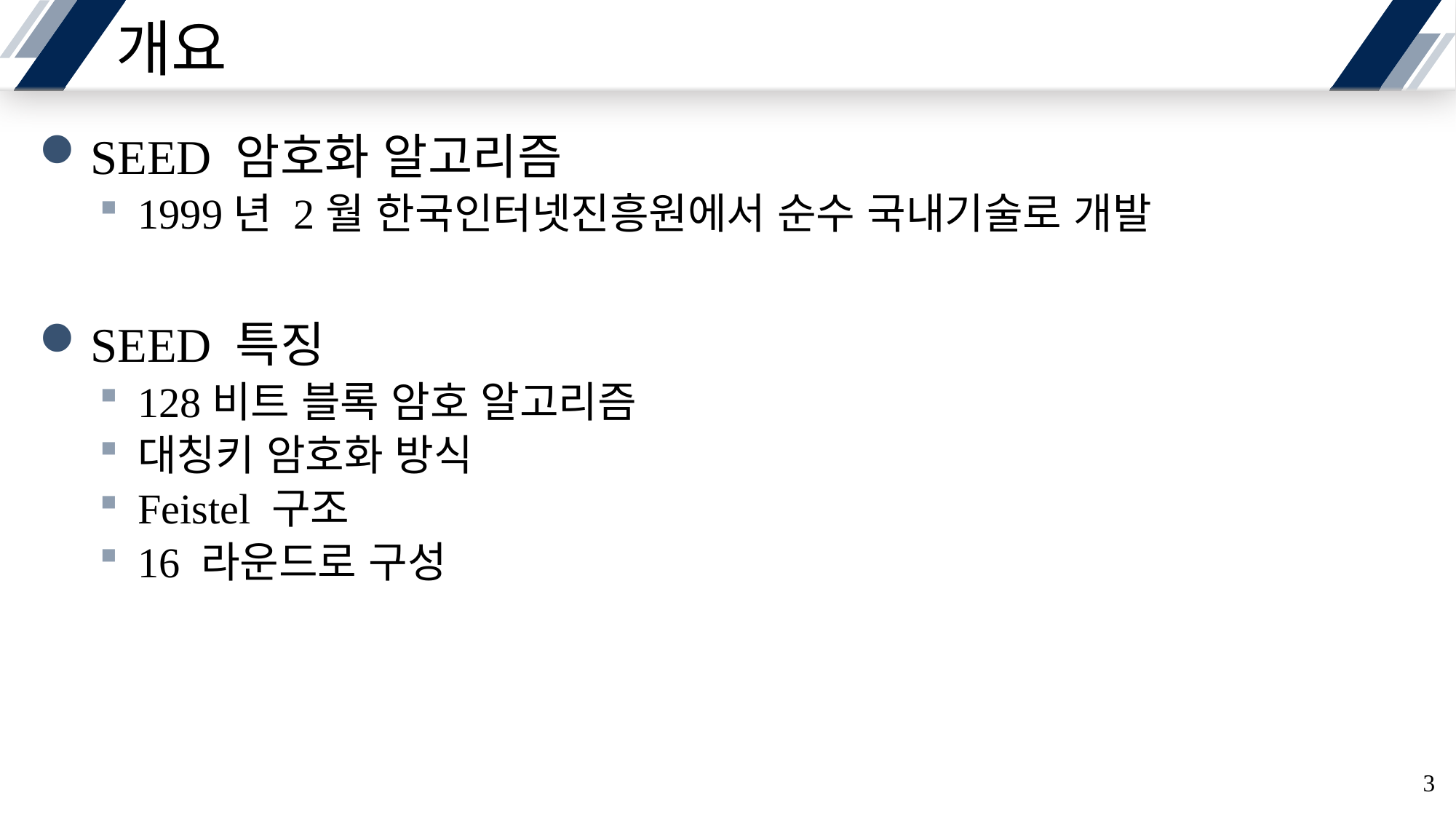

# 개요
SEED 암호화 알고리즘
1999년 2월 한국인터넷진흥원에서 순수 국내기술로 개발

SEED 특징
128비트 블록 암호 알고리즘
대칭키 암호화 방식
Feistel 구조
16 라운드로 구성

3